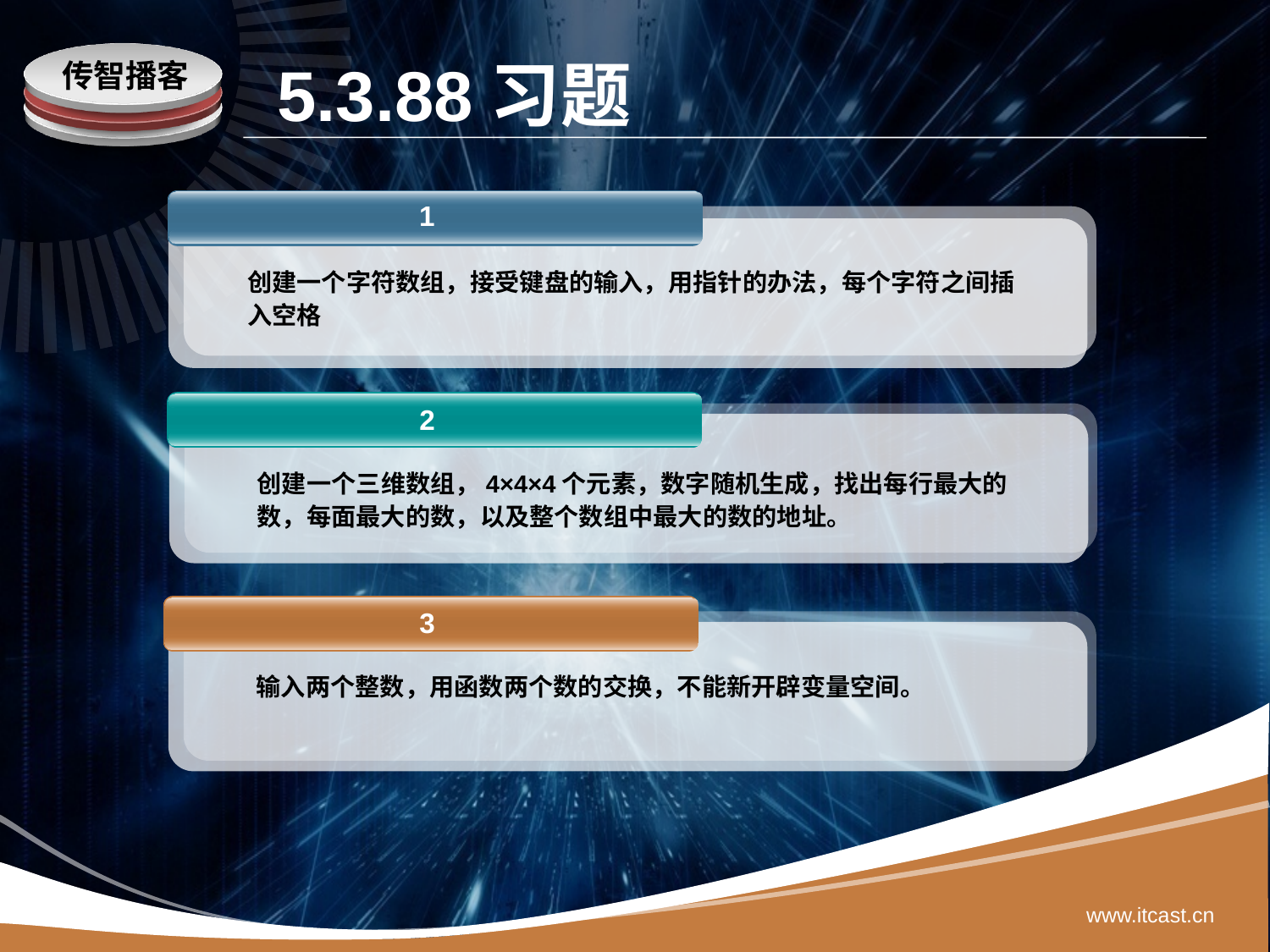

# 5.3.88习题

 1

创建一个字符数组，接受键盘的输入，用指针的办法，每个字符之间插入空格

 2

创建一个三维数组，4×4×4个元素，数字随机生成，找出每行最大的数，每面最大的数，以及整个数组中最大的数的地址。

 3

输入两个整数，用函数两个数的交换，不能新开辟变量空间。
www.itcast.cn